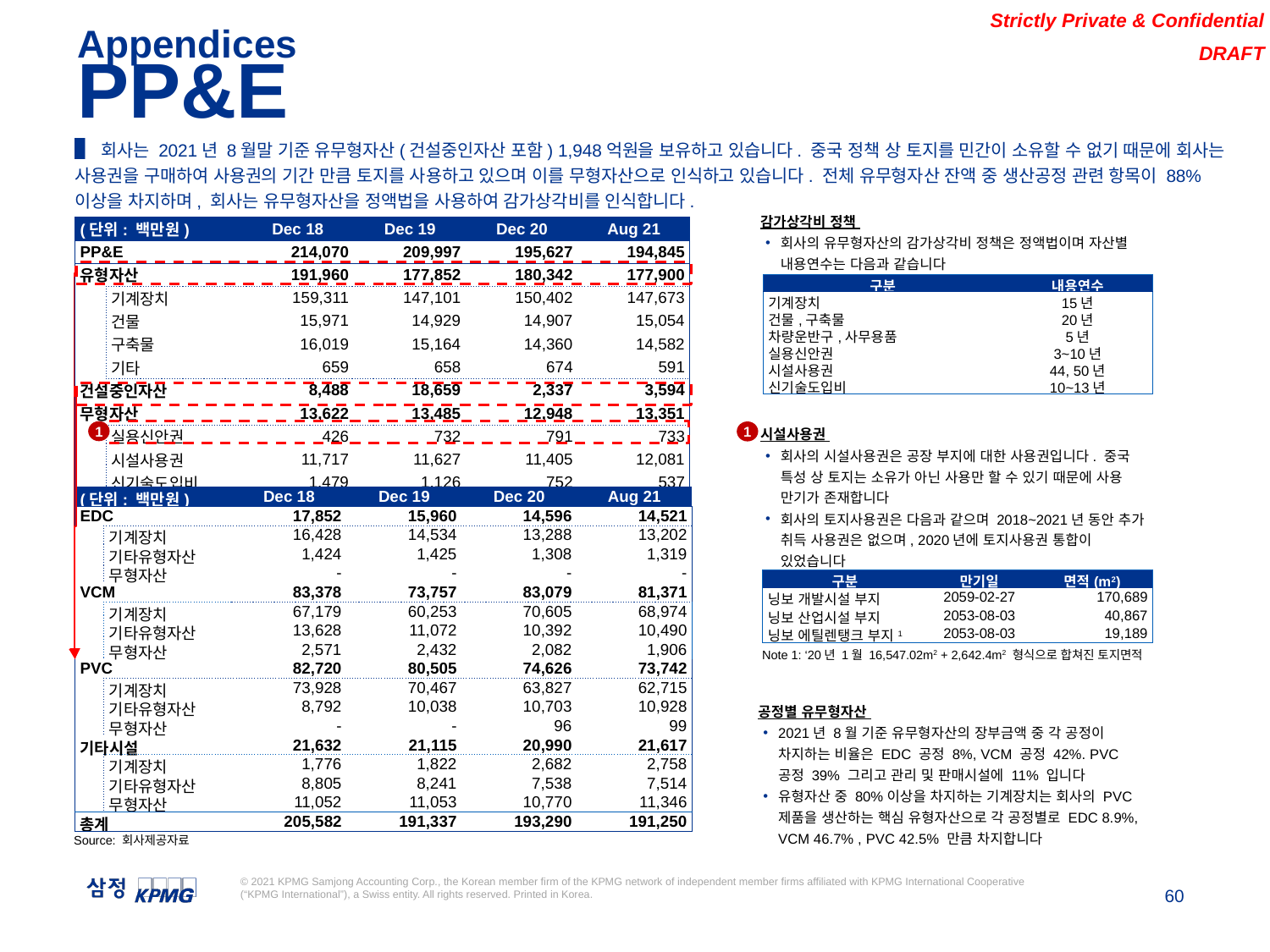

Appendices
PP&E
▌회사는 2021년 8월말 기준 유무형자산(건설중인자산 포함) 1,948억원을 보유하고 있습니다. 중국 정책 상 토지를 민간이 소유할 수 없기 때문에 회사는 사용권을 구매하여 사용권의 기간 만큼 토지를 사용하고 있으며 이를 무형자산으로 인식하고 있습니다. 전체 유무형자산 잔액 중 생산공정 관련 항목이 88% 이상을 차지하며, 회사는 유무형자산을 정액법을 사용하여 감가상각비를 인식합니다.
감가상각비 정책
회사의 유무형자산의 감가상각비 정책은 정액법이며 자산별 내용연수는 다음과 같습니다

| (단위: 백만원) |  | Dec 18 | Dec 19 | Dec 20 | Aug 21 |
| --- | --- | --- | --- | --- | --- |
| PP&E |  | 214,070 | 209,997 | 195,627 | 194,845 |
| 유형자산 |  | 191,960 | 177,852 | 180,342 | 177,900 |
|  | 기계장치 | 159,311 | 147,101 | 150,402 | 147,673 |
|  | 건물 | 15,971 | 14,929 | 14,907 | 15,054 |
|  | 구축물 | 16,019 | 15,164 | 14,360 | 14,582 |
|  | 기타 | 659 | 658 | 674 | 591 |
| 건설중인자산 |  | 8,488 | 18,659 | 2,337 | 3,594 |
| 무형자산 |  | 13,622 | 13,485 | 12,948 | 13,351 |
|  | 실용신안권 | 426 | 732 | 791 | 733 |
|  | 시설사용권 | 11,717 | 11,627 | 11,405 | 12,081 |
|  | 신기술도입비 | 1,479 | 1,126 | 752 | 537 |

| 구분 | 내용연수 |
| --- | --- |
| 기계장치 | 15년 |
| 건물,구축물 | 20년 |
| 차량운반구,사무용품 | 5년 |
| 실용신안권 | 3~10년 |
| 시설사용권 | 44, 50년 |
| 신기술도입비 | 10~13년 |

1

1
시설사용권
회사의 시설사용권은 공장 부지에 대한 사용권입니다. 중국 특성 상 토지는 소유가 아닌 사용만 할 수 있기 때문에 사용 만기가 존재합니다
회사의 토지사용권은 다음과 같으며 2018~2021년 동안 추가 취득 사용권은 없으며, 2020년에 토지사용권 통합이 있었습니다

| (단위: 백만원) |  | Dec 18 | Dec 19 | Dec 20 | Aug 21 |
| --- | --- | --- | --- | --- | --- |
| EDC |  | 17,852 | 15,960 | 14,596 | 14,521 |
|  | 기계장치 | 16,428 | 14,534 | 13,288 | 13,202 |
|  | 기타유형자산 | 1,424 | 1,425 | 1,308 | 1,319 |
|  | 무형자산 | - | - | - | - |
| VCM |  | 83,378 | 73,757 | 83,079 | 81,371 |
|  | 기계장치 | 67,179 | 60,253 | 70,605 | 68,974 |
|  | 기타유형자산 | 13,628 | 11,072 | 10,392 | 10,490 |
|  | 무형자산 | 2,571 | 2,432 | 2,082 | 1,906 |
| PVC |  | 82,720 | 80,505 | 74,626 | 73,742 |
|  | 기계장치 | 73,928 | 70,467 | 63,827 | 62,715 |
|  | 기타유형자산 | 8,792 | 10,038 | 10,703 | 10,928 |
|  | 무형자산 | - | - | 96 | 99 |
| 기타시설 |  | 21,632 | 21,115 | 20,990 | 21,617 |
|  | 기계장치 | 1,776 | 1,822 | 2,682 | 2,758 |
|  | 기타유형자산 | 8,805 | 8,241 | 7,538 | 7,514 |
|  | 무형자산 | 11,052 | 11,053 | 10,770 | 11,346 |
| 총계 |  | 205,582 | 191,337 | 193,290 | 191,250 |
| 구분 | 만기일 | 면적(m2) |
| --- | --- | --- |
| 닝보 개발시설 부지 | 2059-02-27 | 170,689 |
| 닝보 산업시설 부지 | 2053-08-03 | 40,867 |
| 닝보 에틸렌탱크 부지1 | 2053-08-03 | 19,189 |
Note 1: ‘20년 1월 16,547.02m2 + 2,642.4m2 형식으로 합쳐진 토지면적
공정별 유무형자산
2021년 8월 기준 유무형자산의 장부금액 중 각 공정이 차지하는 비율은 EDC 공정 8%, VCM 공정 42%. PVC 공정 39% 그리고 관리 및 판매시설에 11% 입니다
유형자산 중 80%이상을 차지하는 기계장치는 회사의 PVC제품을 생산하는 핵심 유형자산으로 각 공정별로 EDC 8.9%, VCM 46.7% , PVC 42.5% 만큼 차지합니다

Source: 회사제공자료